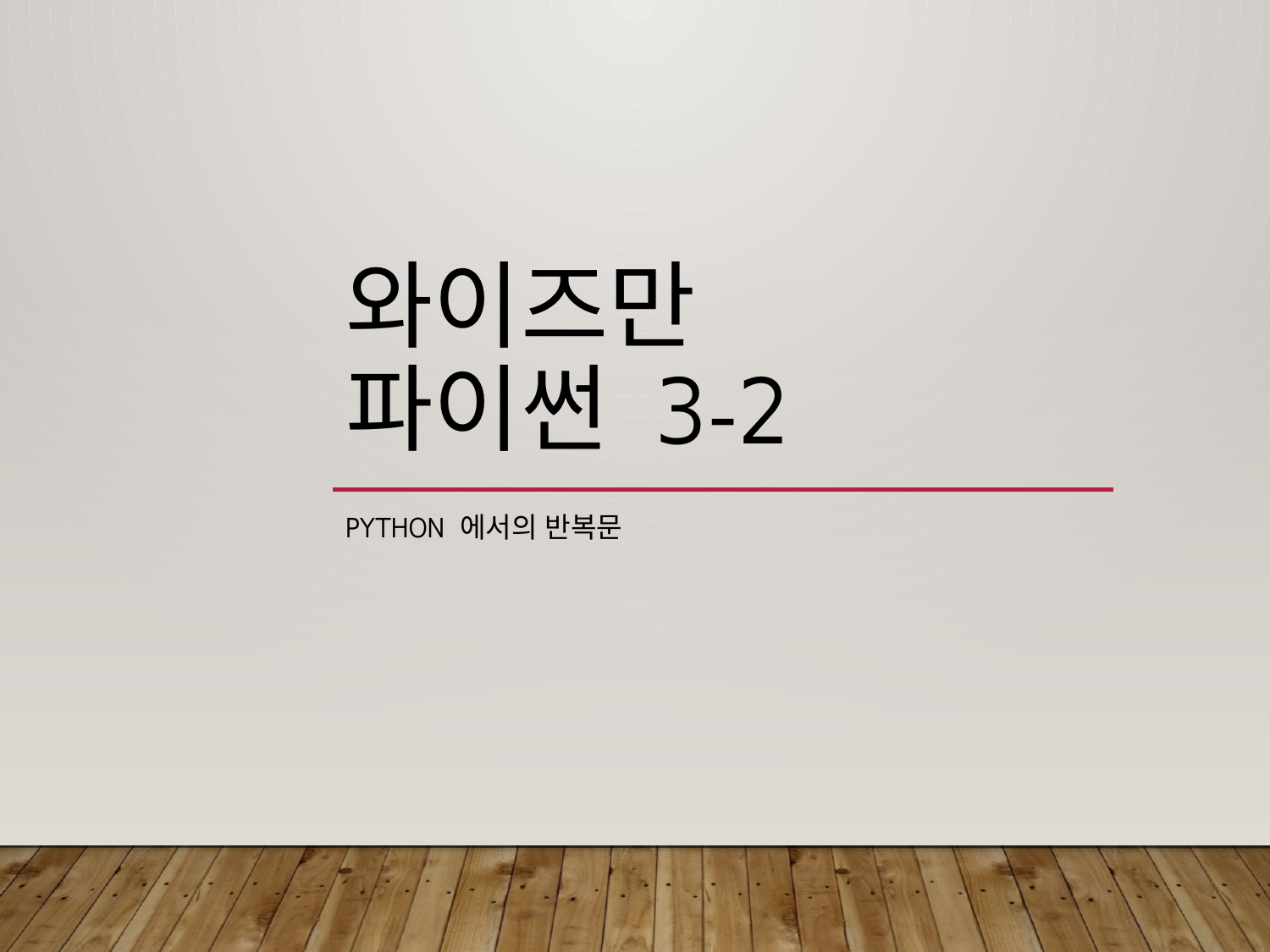

# 와이즈만 파이썬 3-2
Python 에서의 반복문